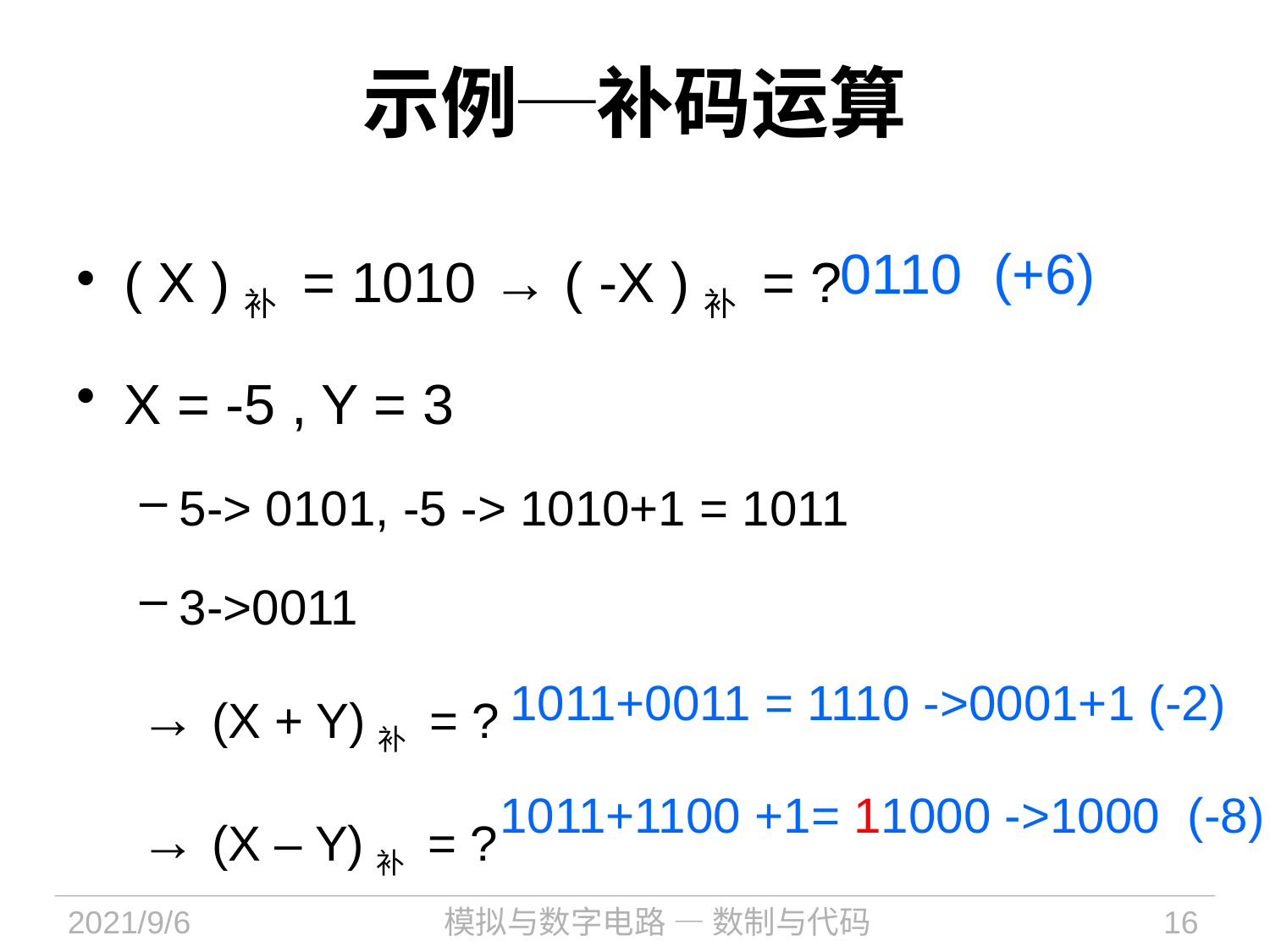

# 示例─补码运算
( X )补 = 1010 → ( -X )补 = ?
X = -5 , Y = 3
5-> 0101, -5 -> 1010+1 = 1011
3->0011
→ (X + Y)补 = ?
→ (X – Y)补 = ?
0110  (+6)
1011+0011 = 1110 ->0001+1 (-2)
1011+1100 +1= 11000 ->1000  (-8)
2021/9/6
模拟与数字电路 — 数制与代码
16